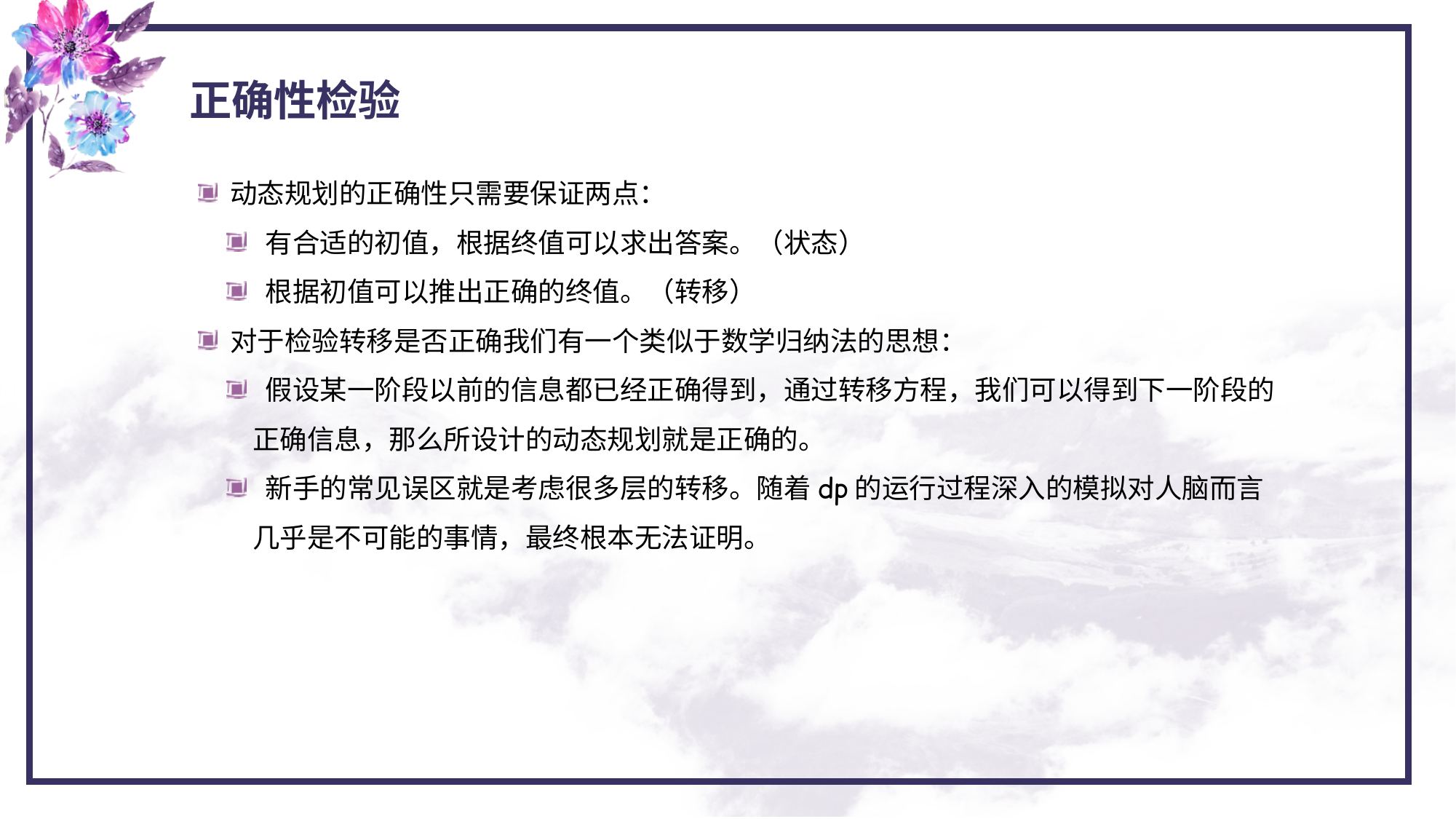

正确性检验
 动态规划的正确性只需要保证两点：
 有合适的初值，根据终值可以求出答案。（状态）
 根据初值可以推出正确的终值。（转移）
 对于检验转移是否正确我们有一个类似于数学归纳法的思想：
 假设某一阶段以前的信息都已经正确得到，通过转移方程，我们可以得到下一阶段的正确信息，那么所设计的动态规划就是正确的。
 新手的常见误区就是考虑很多层的转移。随着dp的运行过程深入的模拟对人脑而言几乎是不可能的事情，最终根本无法证明。